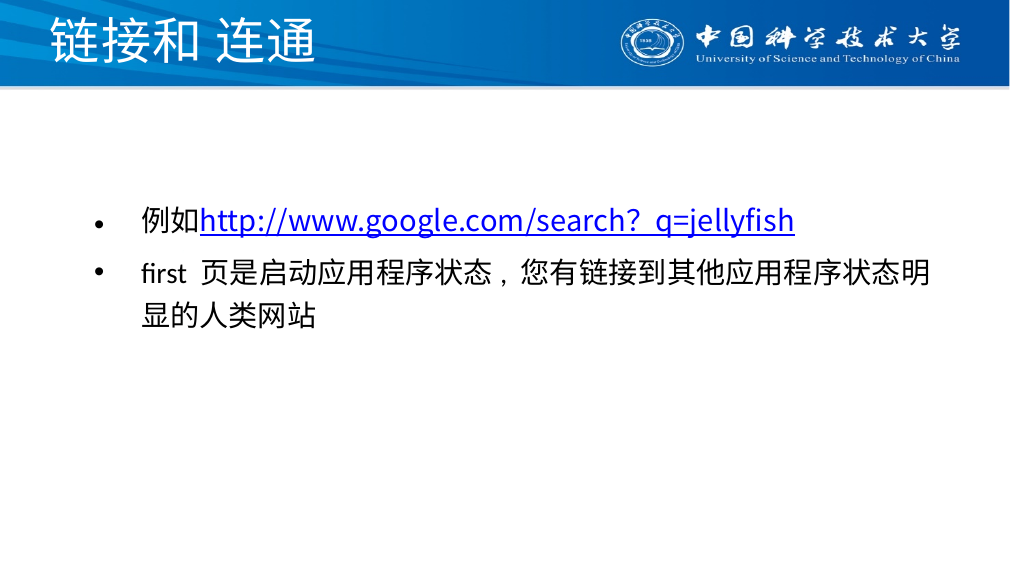

# 链接和 连通
例如http://www.google.com/search？q=jellyfish
ﬁrst 页是启动应用程序状态, 您有链接到其他应用程序状态明显的人类网站